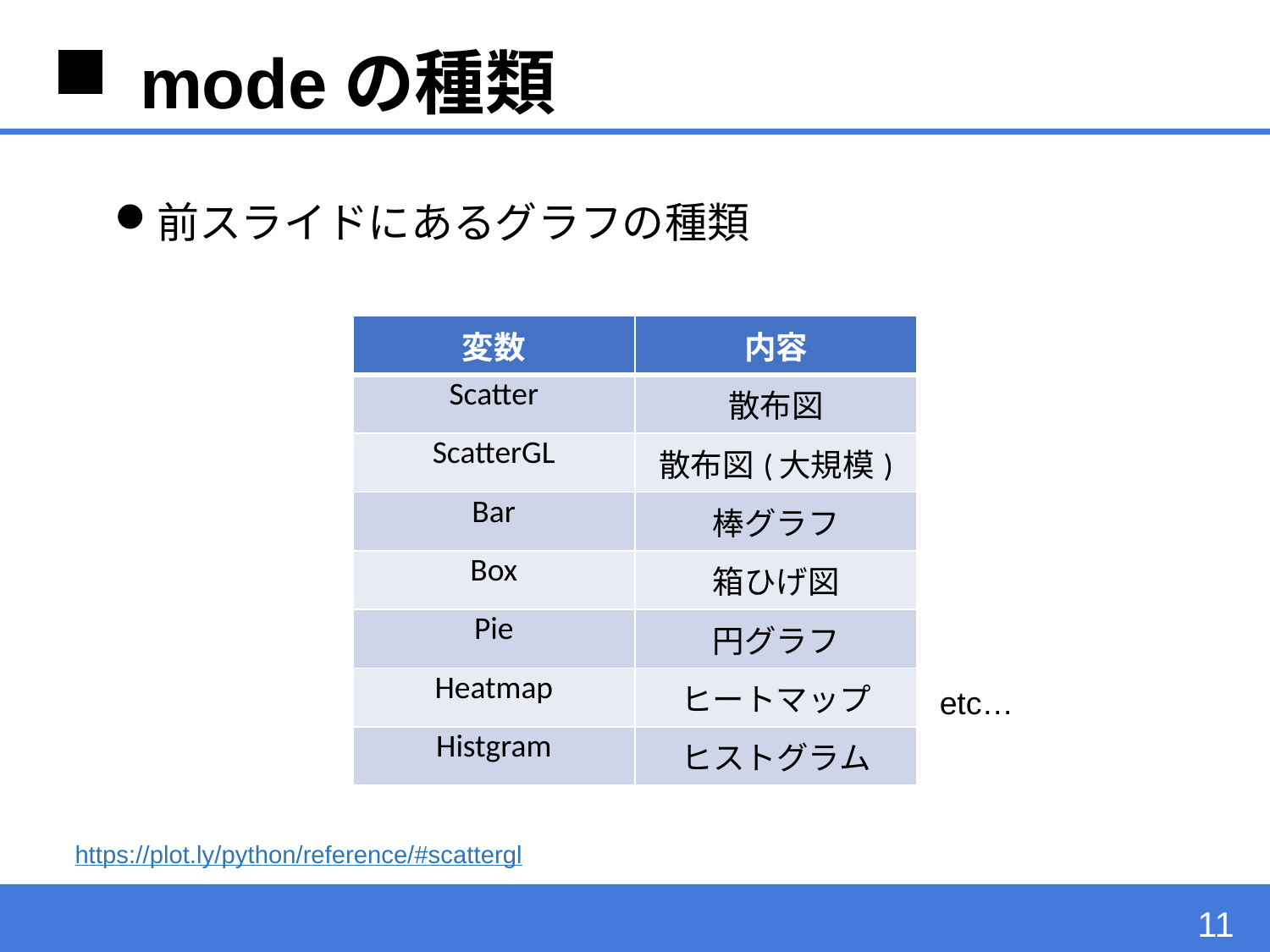

# modeの種類

前スライドにあるグラフの種類
| 変数 | 内容 |
| --- | --- |
| Scatter | 散布図 |
| ScatterGL | 散布図(大規模) |
| Bar | 棒グラフ |
| Box | 箱ひげ図 |
| Pie | 円グラフ |
| Heatmap | ヒートマップ |
| Histgram | ヒストグラム |
etc…
https://plot.ly/python/reference/#scattergl
11